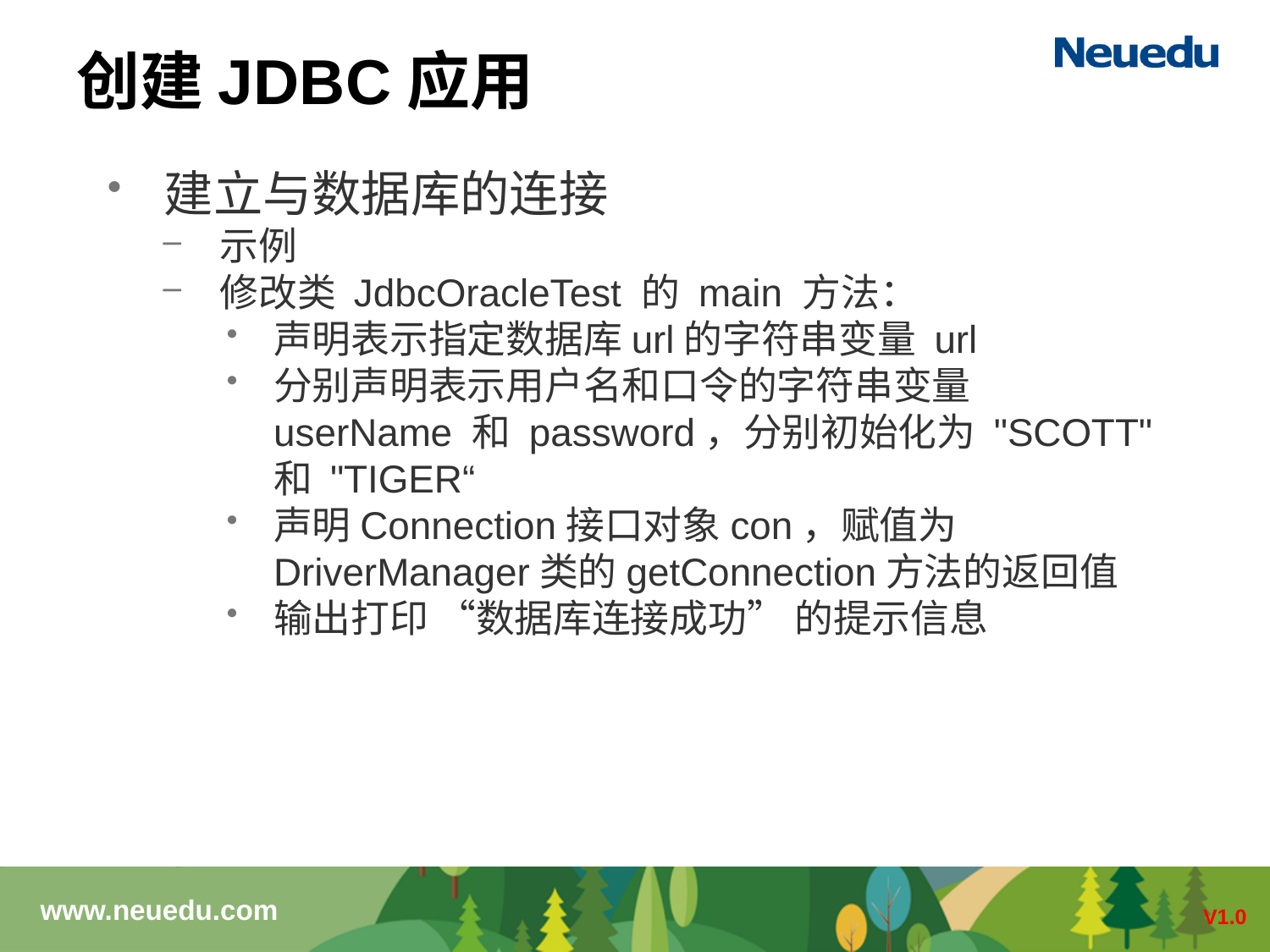

# 创建JDBC应用
建立与数据库的连接
示例
修改类 JdbcOracleTest 的 main 方法：
声明表示指定数据库url的字符串变量 url
分别声明表示用户名和口令的字符串变量 userName 和 password，分别初始化为 "SCOTT" 和 "TIGER“
声明Connection接口对象con，赋值为 DriverManager类的getConnection方法的返回值
输出打印 “数据库连接成功” 的提示信息